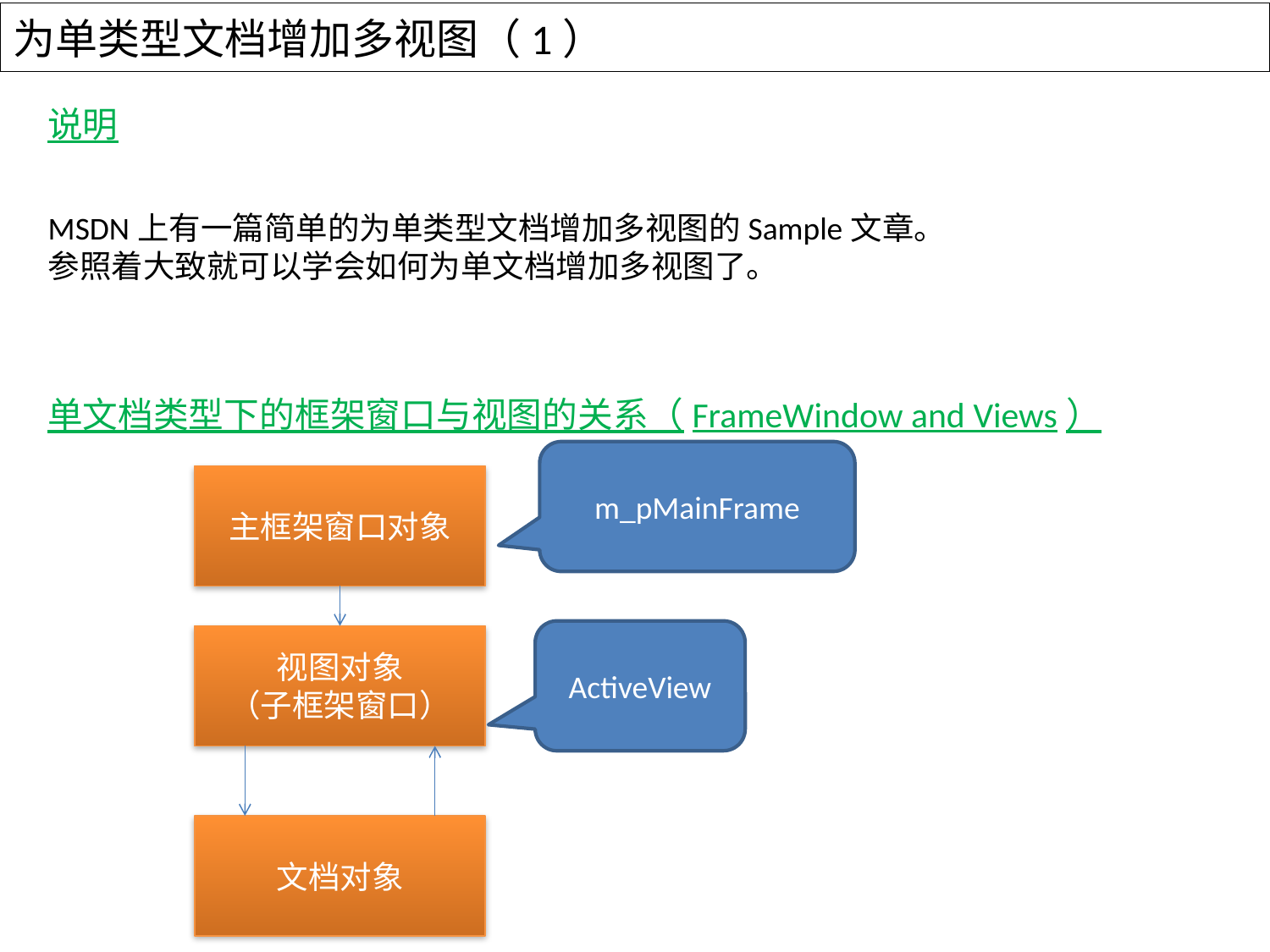

# 为单类型文档增加多视图（1）
说明

MSDN上有一篇简单的为单类型文档增加多视图的Sample文章。
参照着大致就可以学会如何为单文档增加多视图了。
单文档类型下的框架窗口与视图的关系（FrameWindow and Views）
m_pMainFrame
主框架窗口对象
ActiveView
视图对象
（子框架窗口）
文档对象